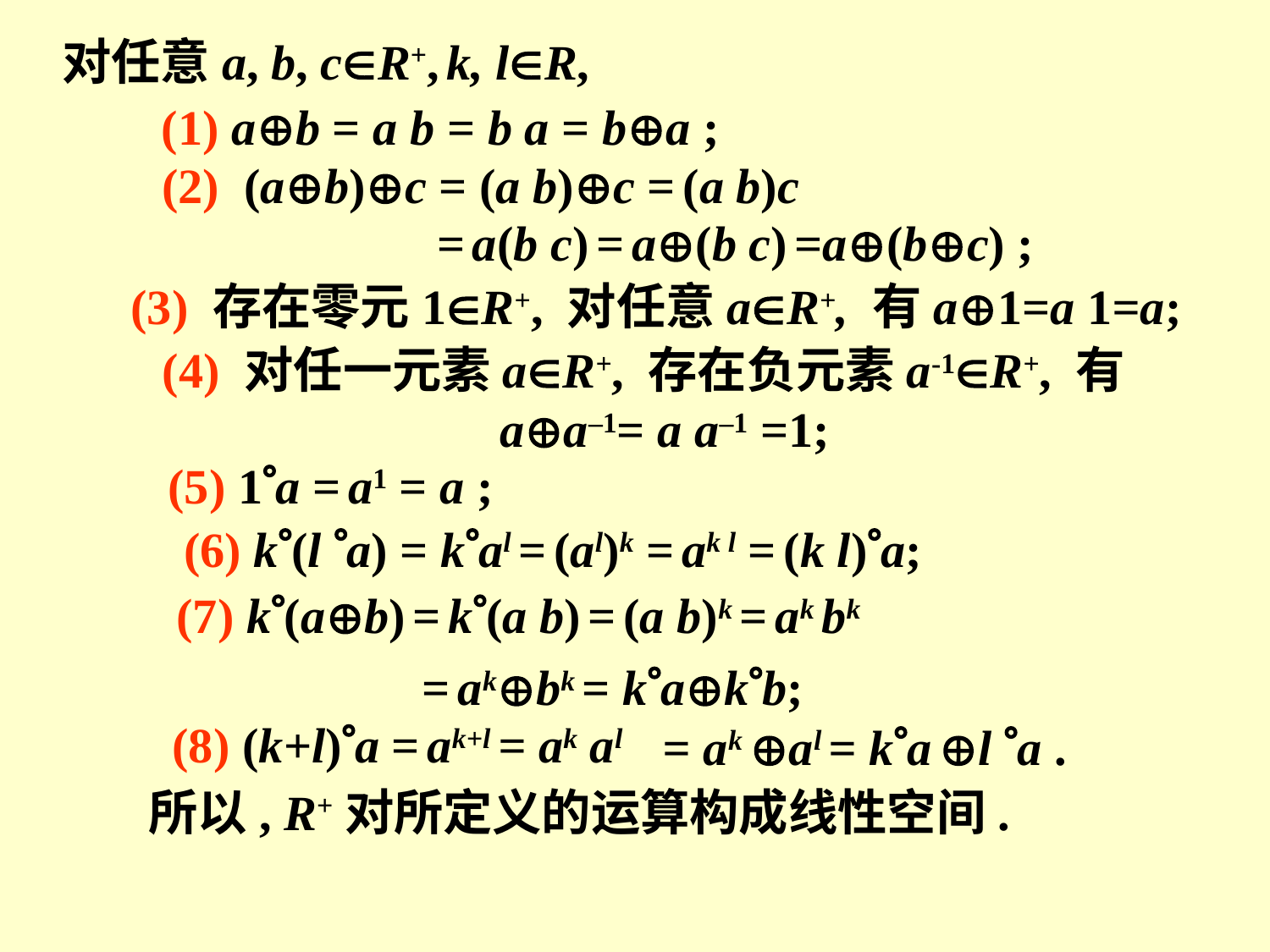

对任意a, b, c∈R+, k, l∈R,
(1) a⊕b = a b = b a = b⊕a ;
(2)  (a⊕b)⊕c = (a b)⊕c = (a b)c
= a(b c) = a⊕(b c) =a⊕(b⊕c) ;
(3) 存在零元1∈R+, 对任意a∈R+, 有a⊕1=a 1=a;
(4) 对任一元素a∈R+, 存在负元素a-1∈R+, 有
a⊕a–1= a a–1 =1;
(5) 1°a = a1 = a ;
(6) k°(l °a) = k°al = (al)k = ak l = (k l)°a;
(7) k°(a⊕b) = k°(a b) = (a b)k = ak bk
= ak⊕bk = k°a⊕k°b;
(8) (k+l)°a = ak+l = ak al
= ak ⊕al = k°a ⊕l °a .
所以, R+对所定义的运算构成线性空间.